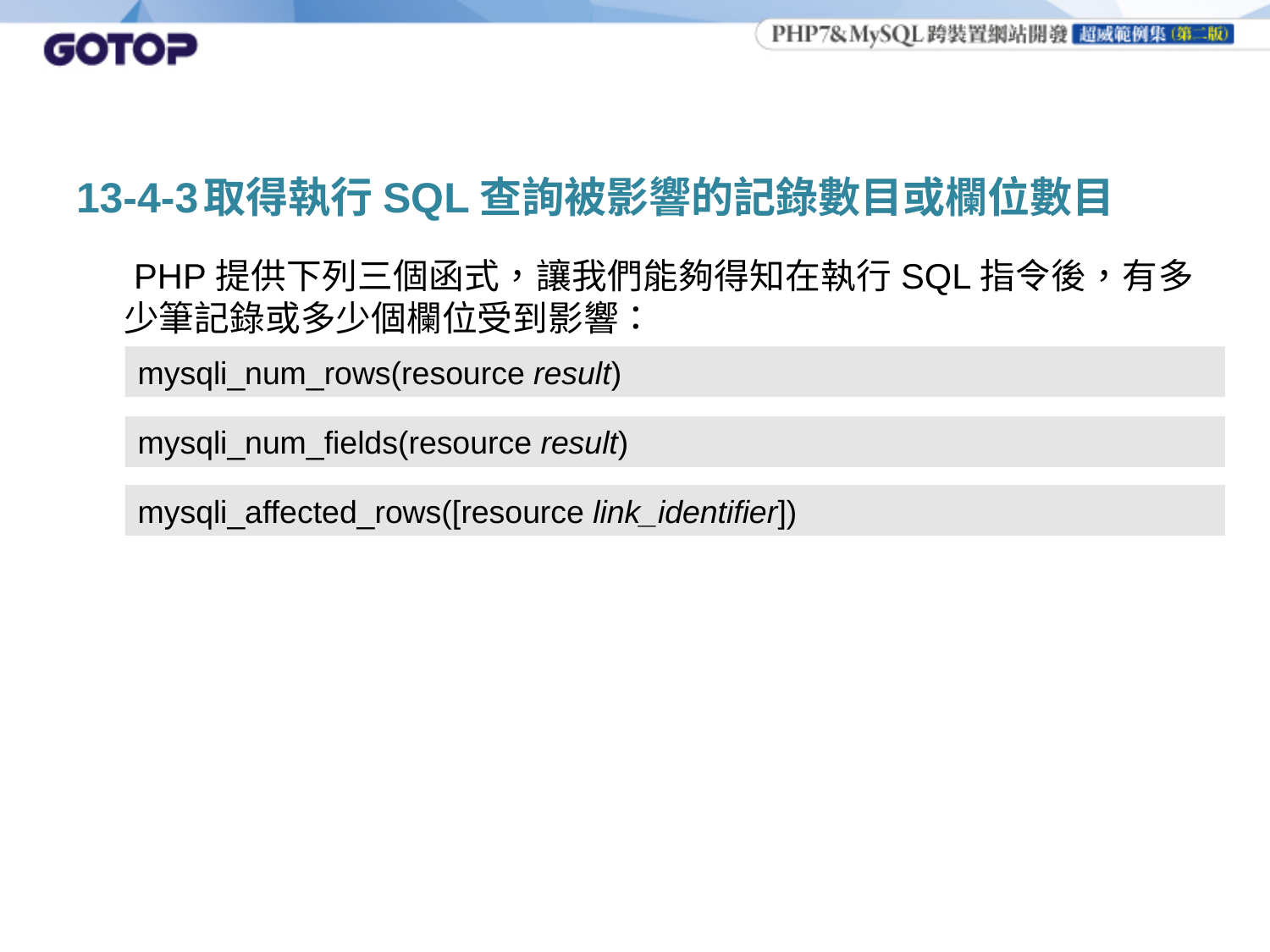

# 13-4-3	取得執行SQL查詢被影響的記錄數目或欄位數目
	 PHP提供下列三個函式，讓我們能夠得知在執行SQL指令後，有多少筆記錄或多少個欄位受到影響：

mysqli_num_rows(resource result)
mysqli_num_fields(resource result)
mysqli_affected_rows([resource link_identifier])